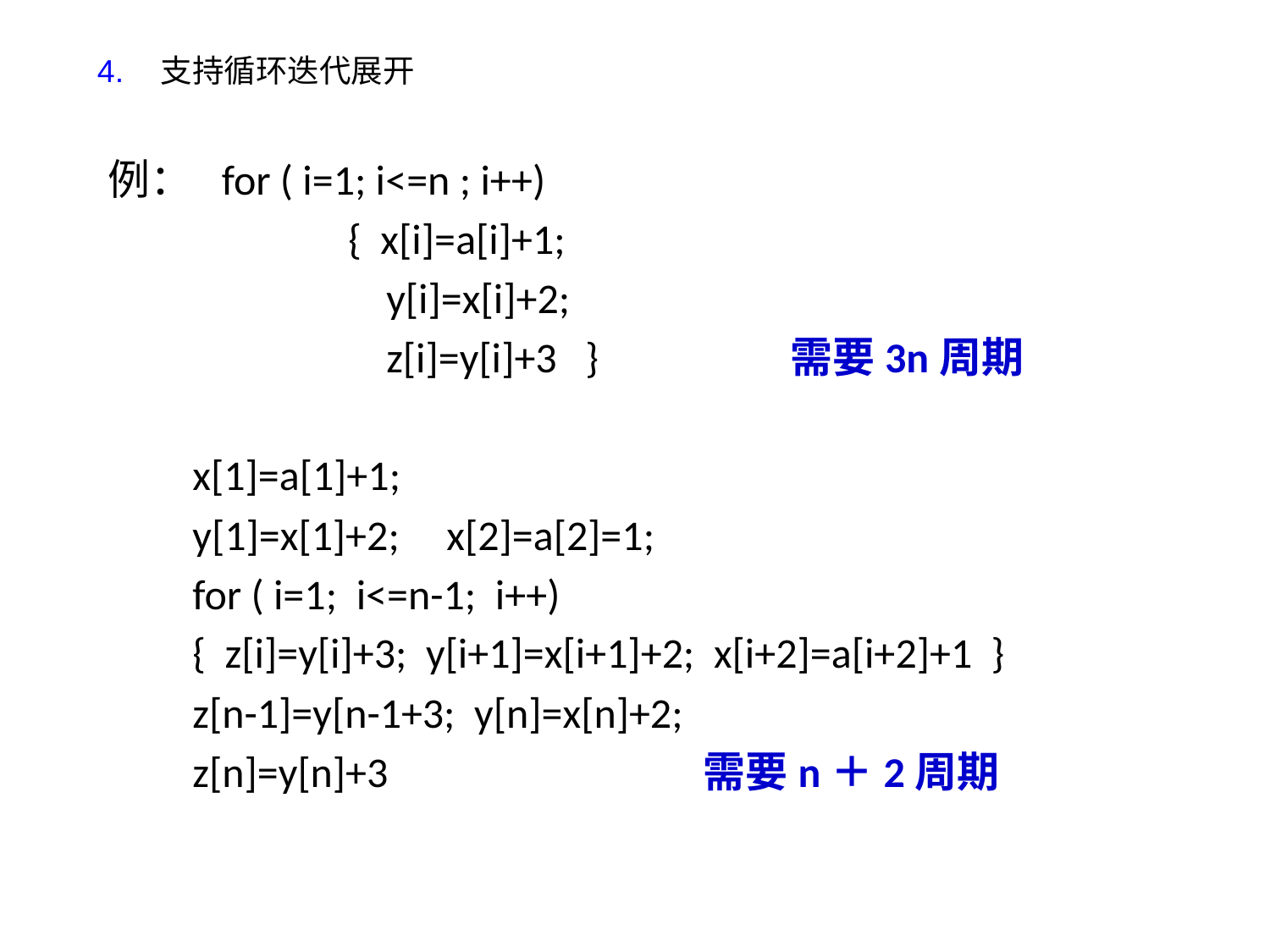

支持循环迭代展开
例：  for ( i=1; i<=n ; i++)
		   {  x[i]=a[i]+1;
		       y[i]=x[i]+2;
		       z[i]=y[i]+3   }                   需要3n周期

	x[1]=a[1]+1;
	y[1]=x[1]+2;	x[2]=a[2]=1;
	for ( i=1;  i<=n-1;  i++)
	{  z[i]=y[i]+3;  y[i+1]=x[i+1]+2;  x[i+2]=a[i+2]+1  }
	z[n-1]=y[n-1+3;  y[n]=x[n]+2;
	z[n]=y[n]+3                                需要n＋2周期